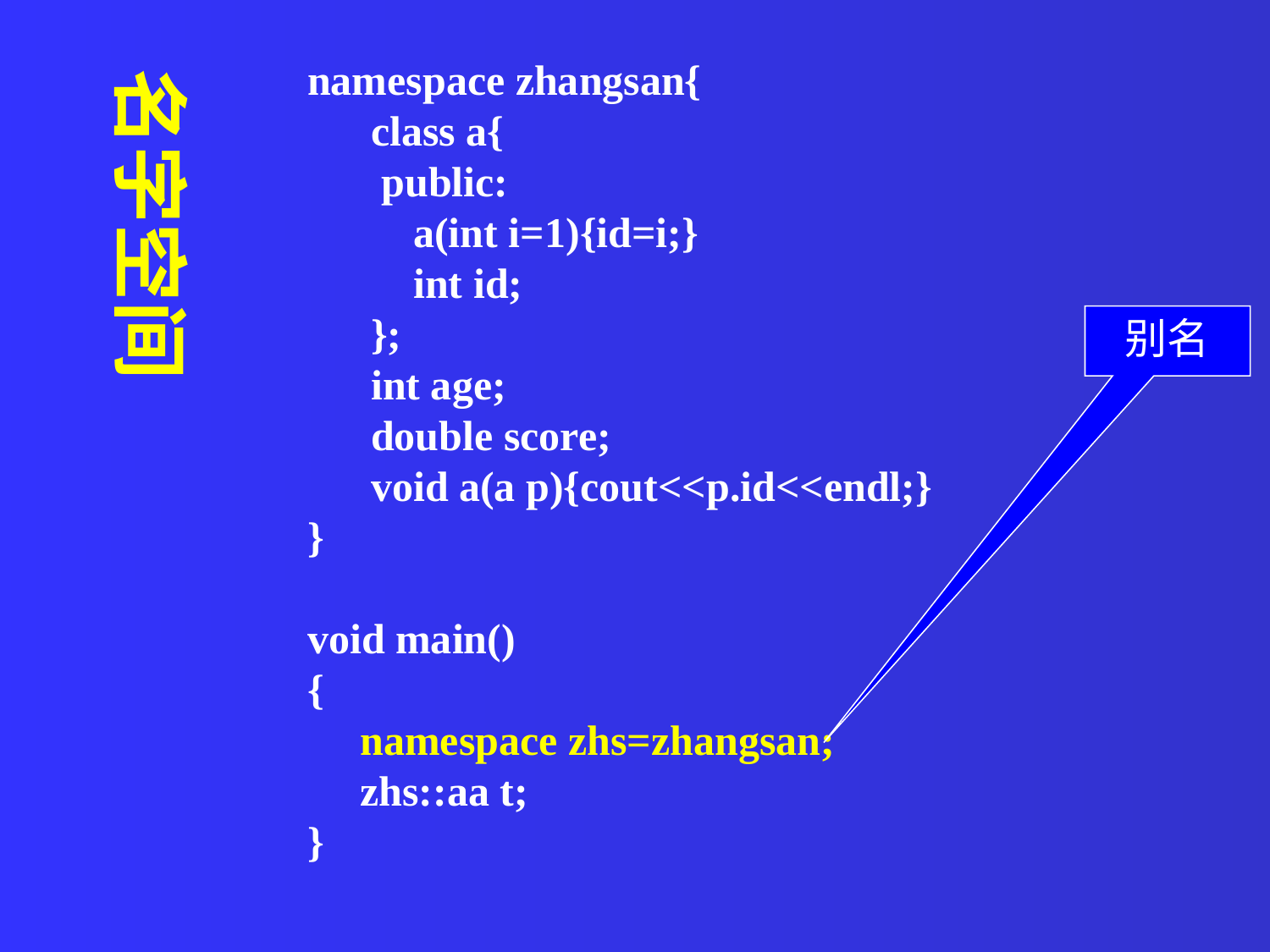

namespace zhangsan{
class a{
 public:
    a(int i=1){id=i;}
    int id;
};
int age;
double score;
void a(a p){cout<<p.id<<endl;}
}

void main()
{
     namespace zhs=zhangsan;
     zhs::aa t;
}
名字空间
别名